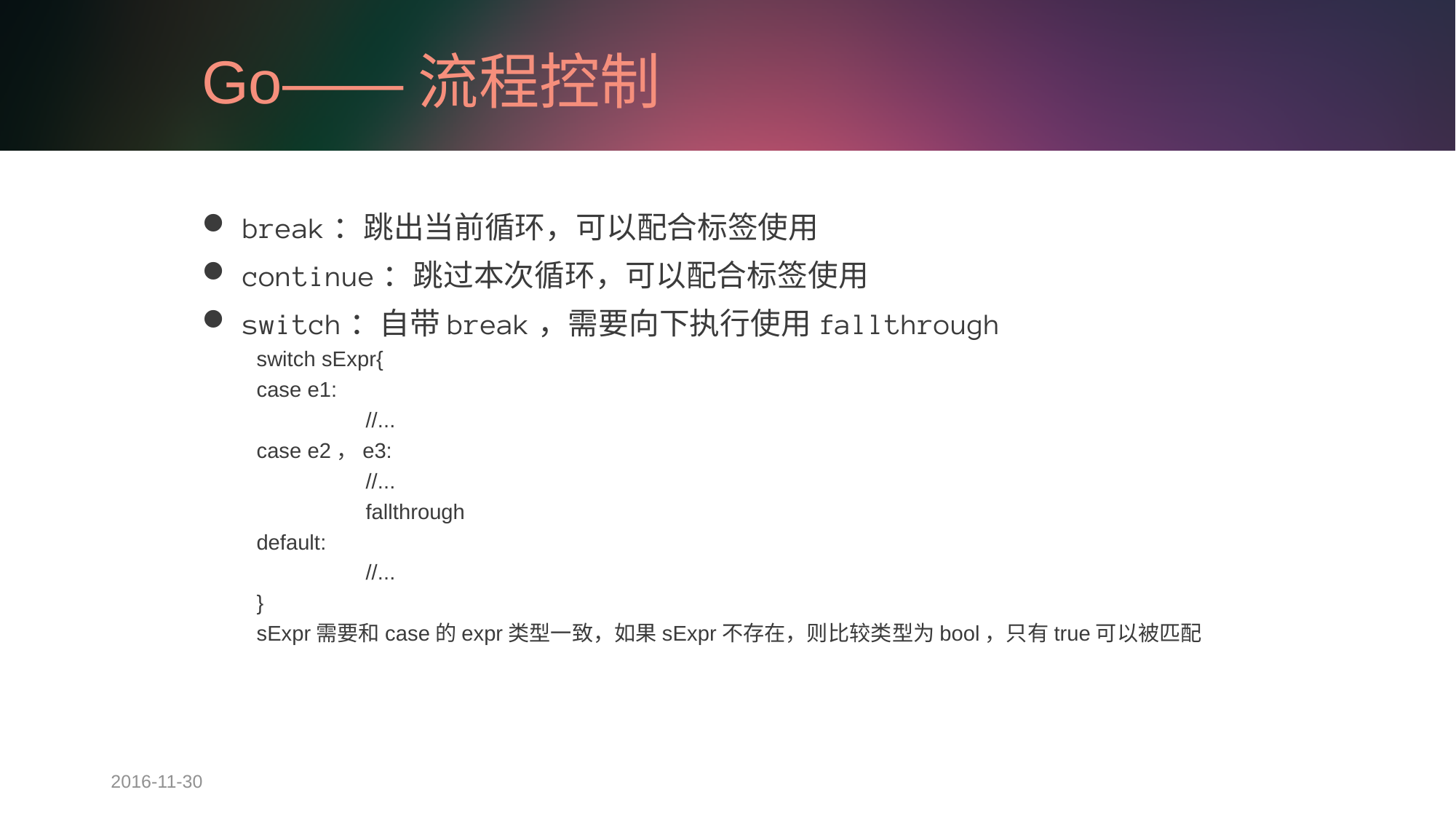

# Go——流程控制
break：跳出当前循环，可以配合标签使用
continue：跳过本次循环，可以配合标签使用
switch：自带break，需要向下执行使用fallthrough
switch sExpr{
case e1:
	//...
case e2，e3:
	//...
	fallthrough
default:
	//...
}
sExpr需要和case的expr类型一致，如果sExpr不存在，则比较类型为bool，只有true可以被匹配
2016-11-30
17